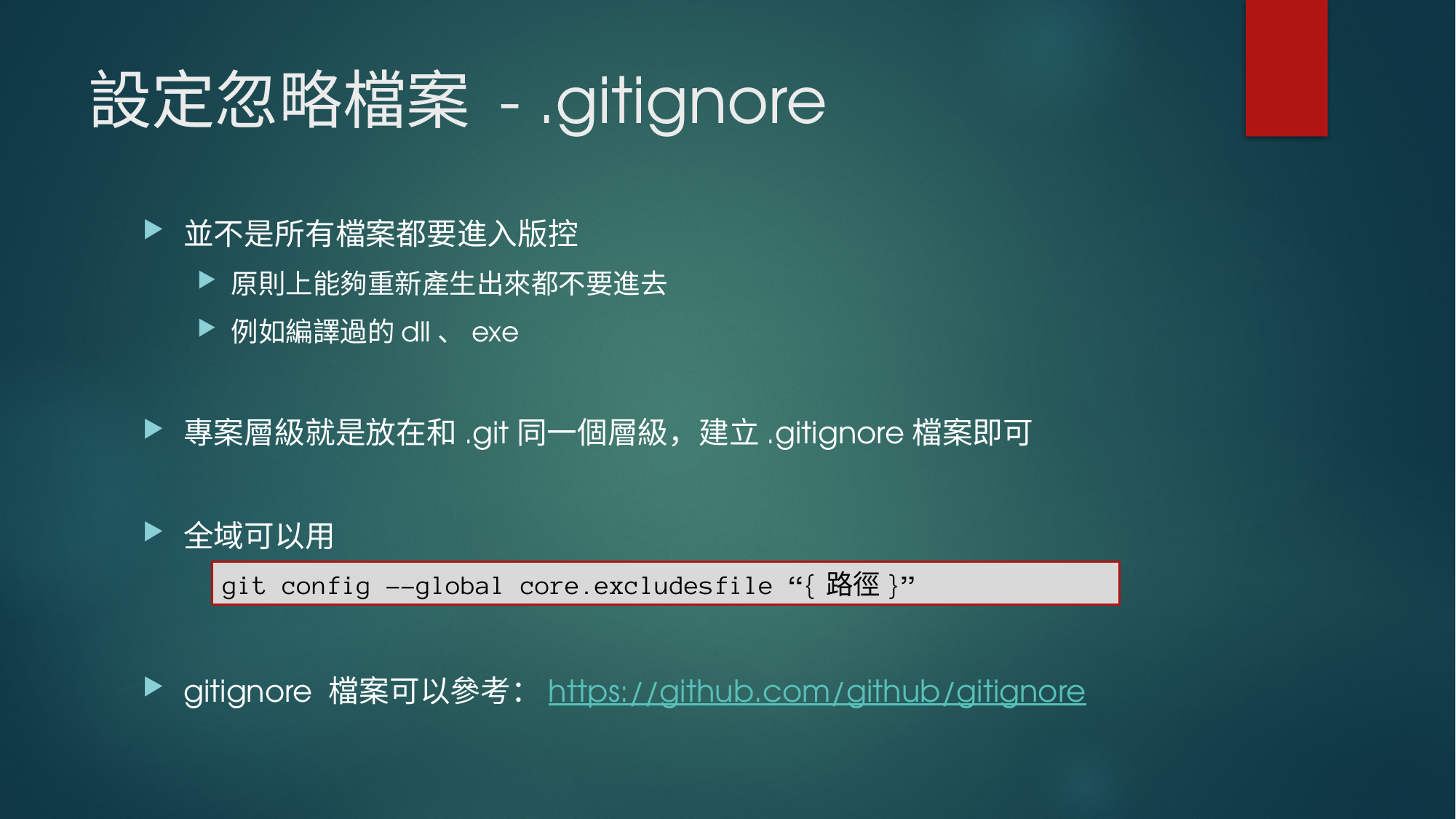

# 設定忽略檔案 - .gitignore
並不是所有檔案都要進入版控
原則上能夠重新產生出來都不要進去
例如編譯過的dll、exe

專案層級就是放在和.git同一個層級，建立.gitignore檔案即可

全域可以用

gitignore 檔案可以參考：https://github.com/github/gitignore
git config --global core.excludesfile “{路徑}”